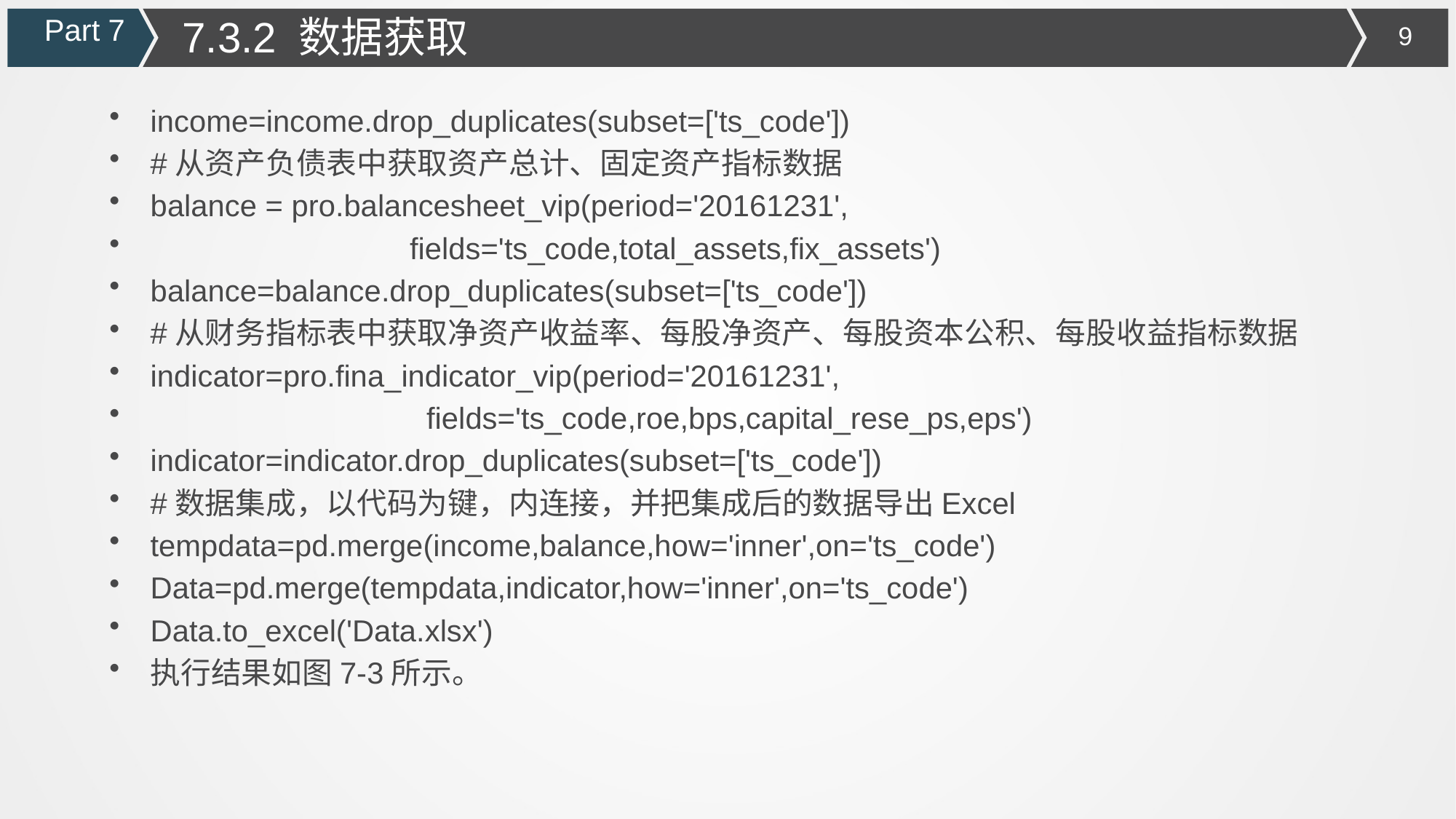

7.3.2 数据获取
Part 7
income=income.drop_duplicates(subset=['ts_code'])
#从资产负债表中获取资产总计、固定资产指标数据
balance = pro.balancesheet_vip(period='20161231',
                               fields='ts_code,total_assets,fix_assets')
balance=balance.drop_duplicates(subset=['ts_code'])
#从财务指标表中获取净资产收益率、每股净资产、每股资本公积、每股收益指标数据
indicator=pro.fina_indicator_vip(period='20161231',
                                 fields='ts_code,roe,bps,capital_rese_ps,eps')
indicator=indicator.drop_duplicates(subset=['ts_code'])
#数据集成，以代码为键，内连接，并把集成后的数据导出Excel
tempdata=pd.merge(income,balance,how='inner',on='ts_code')
Data=pd.merge(tempdata,indicator,how='inner',on='ts_code')
Data.to_excel('Data.xlsx')
执行结果如图7-3所示。